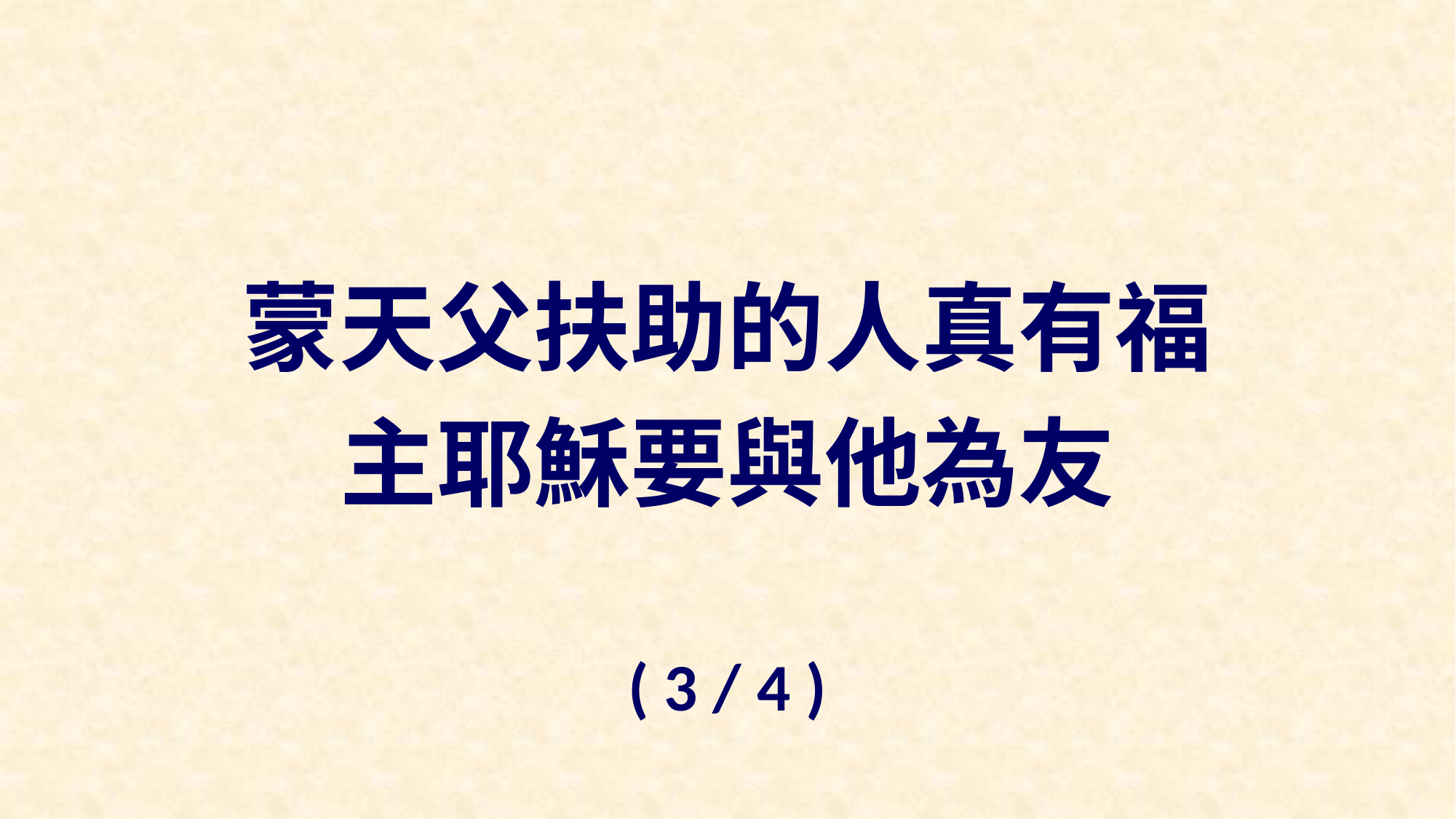

蒙天父扶助的人真有福
主耶穌要與他為友
( 3 / 4 )